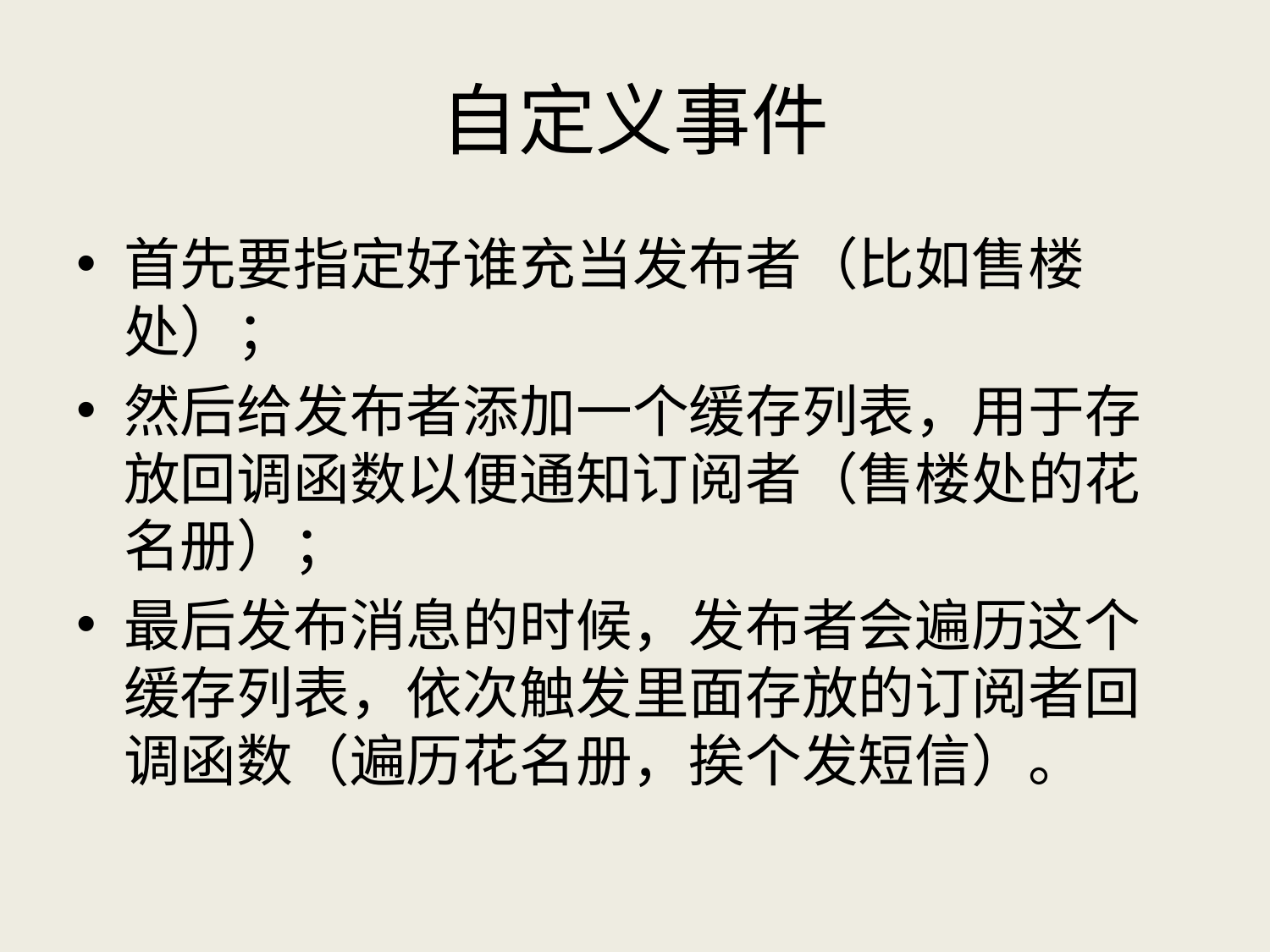

# 自定义事件
首先要指定好谁充当发布者（比如售楼处）；
然后给发布者添加一个缓存列表，用于存放回调函数以便通知订阅者（售楼处的花名册）；
最后发布消息的时候，发布者会遍历这个缓存列表，依次触发里面存放的订阅者回调函数（遍历花名册，挨个发短信）。